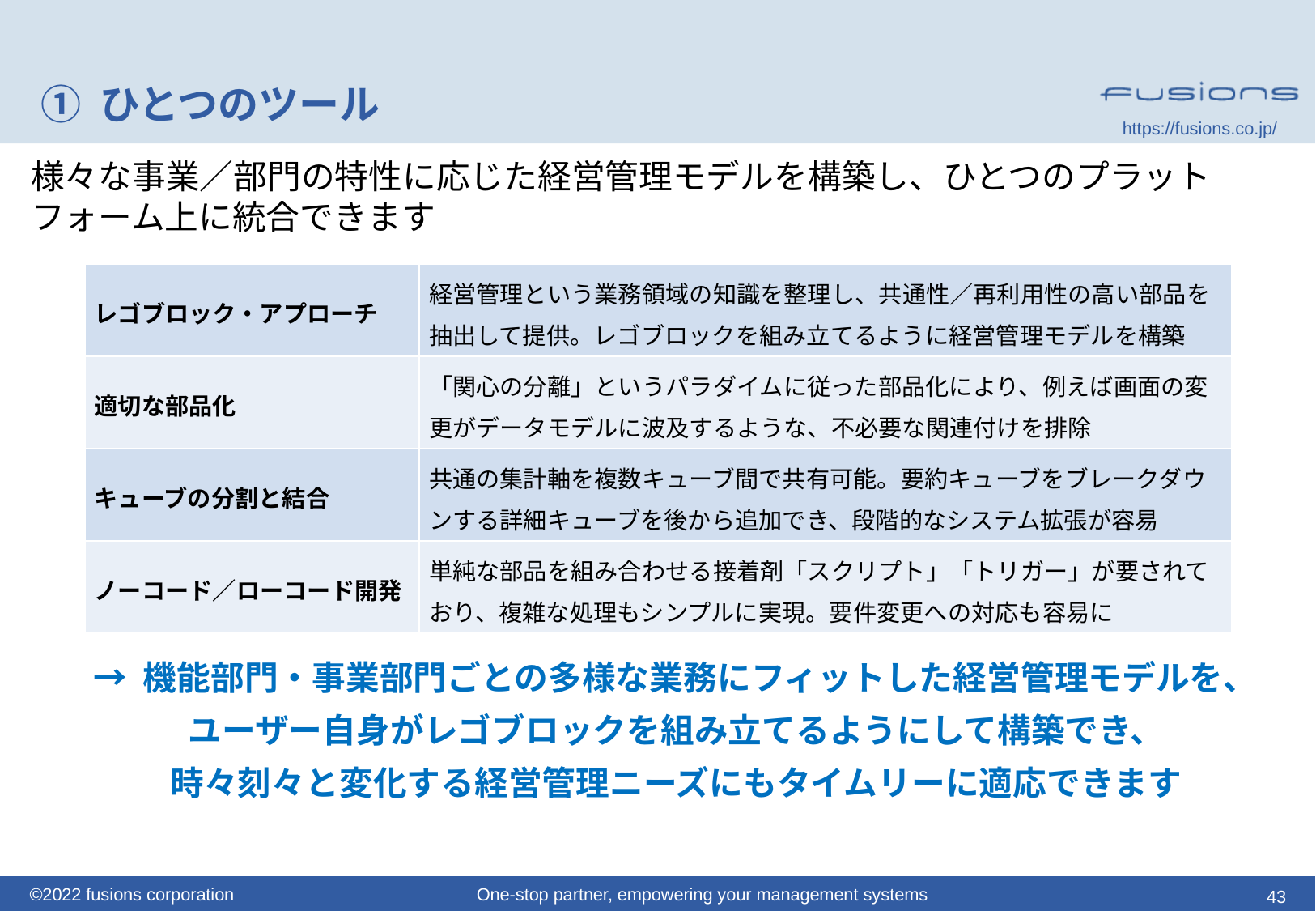

# ① ひとつのツール
様々な事業／部門の特性に応じた経営管理モデルを構築し、ひとつのプラットフォーム上に統合できます
| レゴブロック・アプローチ | 経営管理という業務領域の知識を整理し、共通性／再利用性の高い部品を抽出して提供。レゴブロックを組み立てるように経営管理モデルを構築 |
| --- | --- |
| 適切な部品化 | 「関心の分離」というパラダイムに従った部品化により、例えば画面の変更がデータモデルに波及するような、不必要な関連付けを排除 |
| キューブの分割と結合 | 共通の集計軸を複数キューブ間で共有可能。要約キューブをブレークダウンする詳細キューブを後から追加でき、段階的なシステム拡張が容易 |
| ノーコード／ローコード開発 | 単純な部品を組み合わせる接着剤「スクリプト」「トリガー」が要されており、複雑な処理もシンプルに実現。要件変更への対応も容易に |
→ 機能部門・事業部門ごとの多様な業務にフィットした経営管理モデルを、ユーザー自身がレゴブロックを組み立てるようにして構築でき、
時々刻々と変化する経営管理ニーズにもタイムリーに適応できます